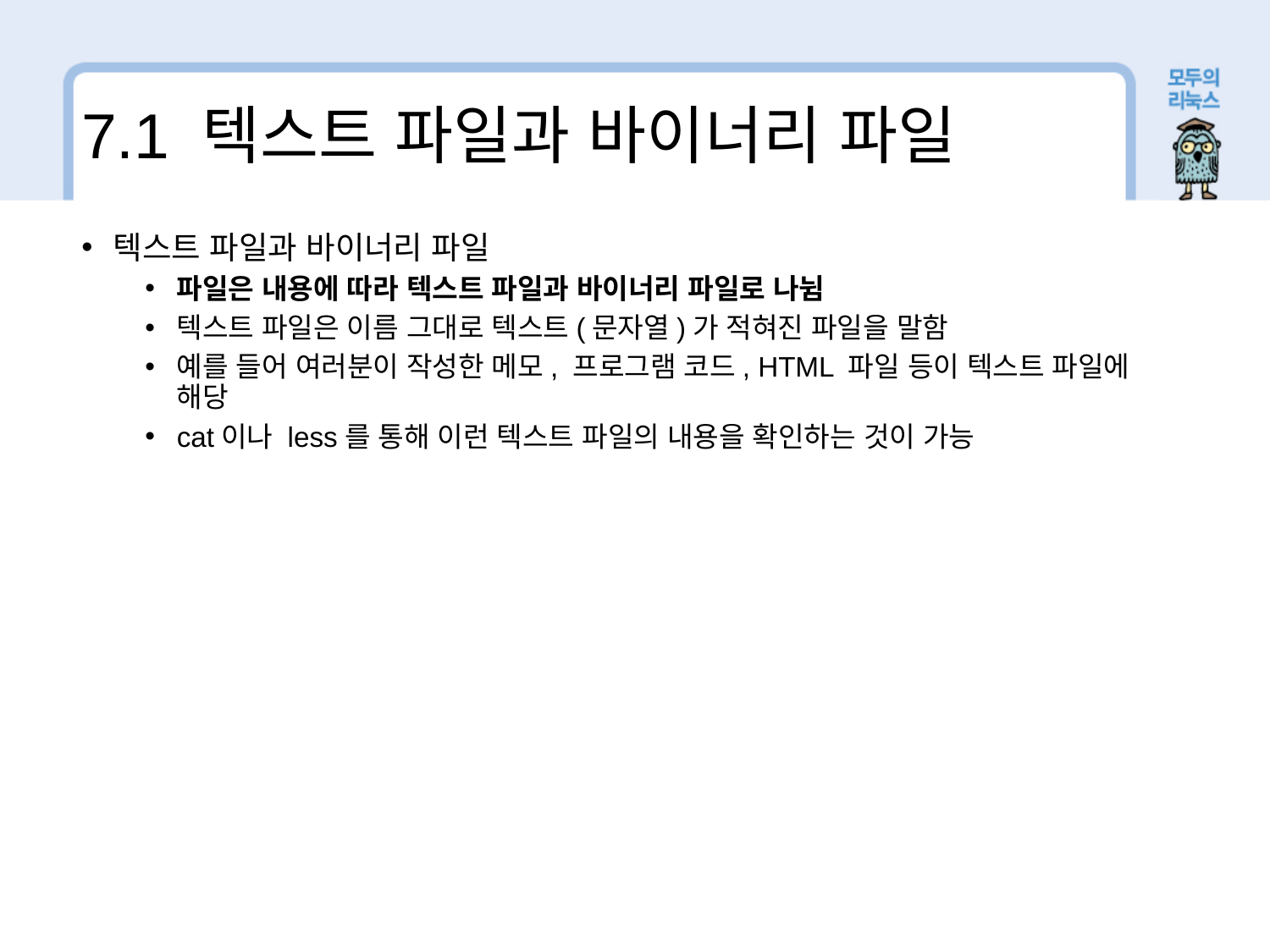

7.1 텍스트 파일과 바이너리 파일
텍스트 파일과 바이너리 파일
파일은 내용에 따라 텍스트 파일과 바이너리 파일로 나뉨
텍스트 파일은 이름 그대로 텍스트(문자열)가 적혀진 파일을 말함
예를 들어 여러분이 작성한 메모, 프로그램 코드, HTML 파일 등이 텍스트 파일에 해당
cat이나 less를 통해 이런 텍스트 파일의 내용을 확인하는 것이 가능